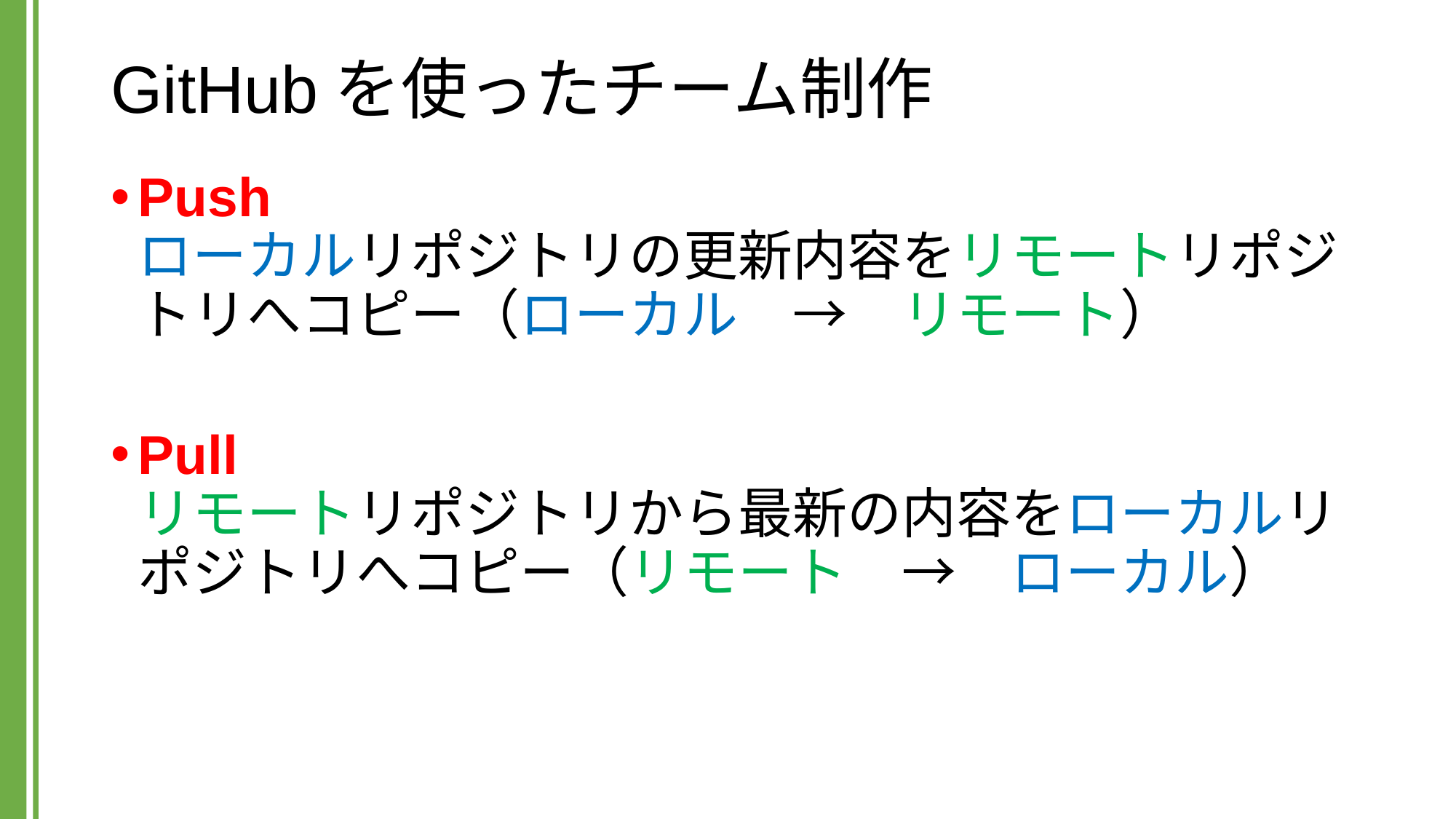

# GitHubを使ったチーム制作
Push
ローカルリポジトリの更新内容をリモートリポジトリへコピー（ローカル　→　リモート）
Pull
リモートリポジトリから最新の内容をローカルリポジトリへコピー（リモート　→　ローカル）